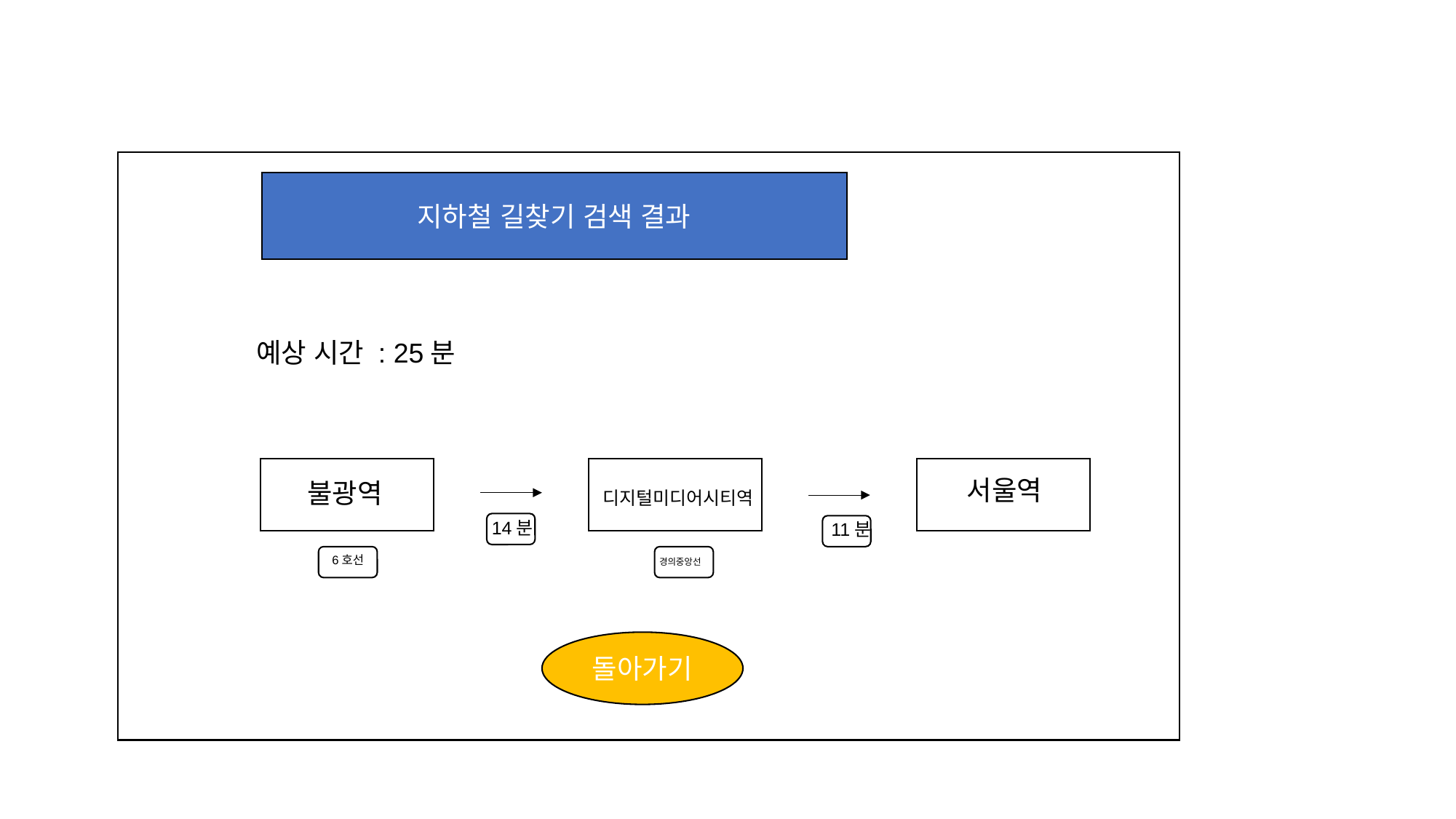

지하철 길찾기 검색 결과
예상 시간 : 25분

서울역
불광역
디지털미디어시티역
14분

11분

경의중앙선

6호선

돌아가기